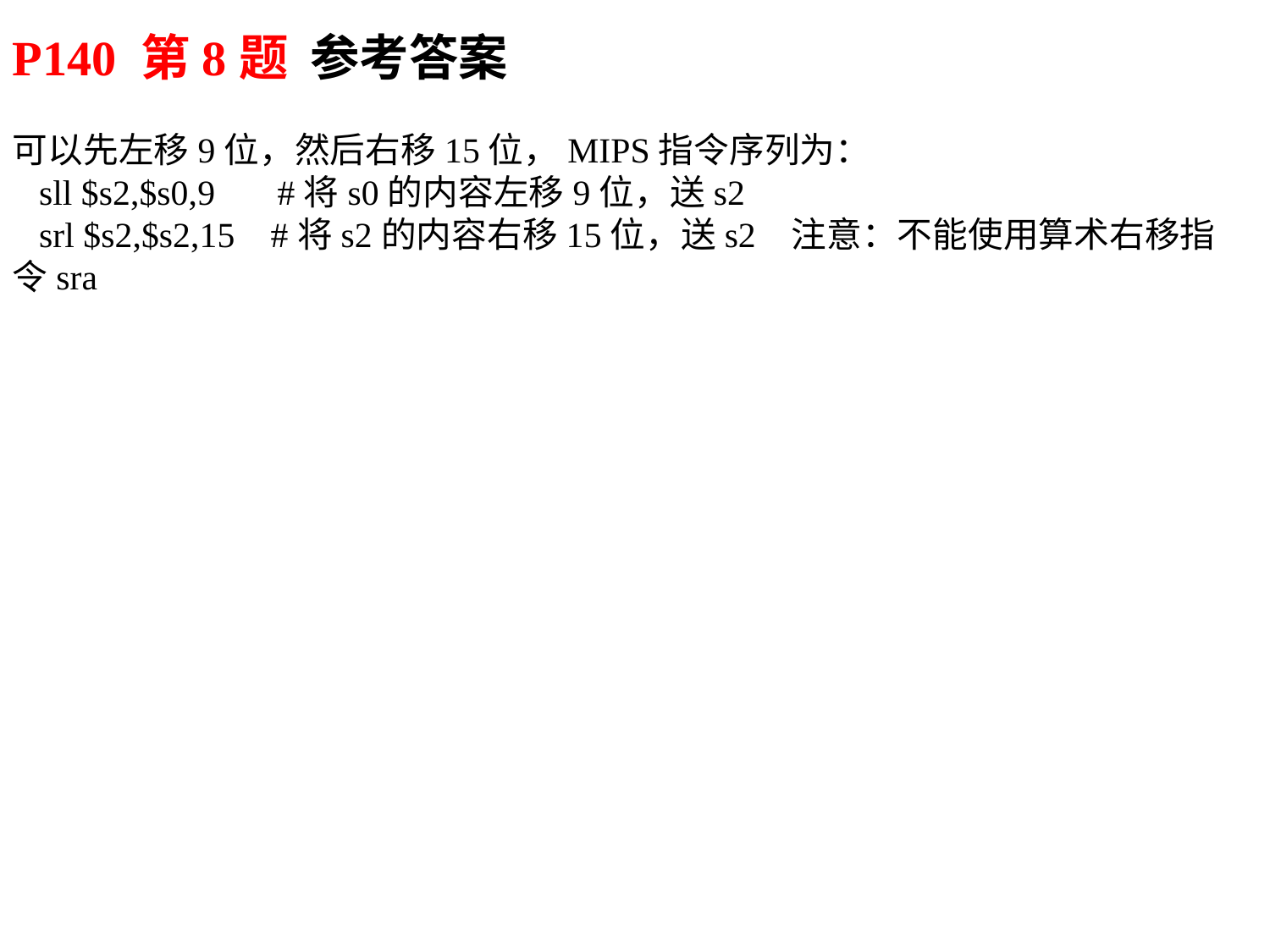

P140 第8题  参考答案

可以先左移9位，然后右移15位，MIPS指令序列为：
   sll $s2,$s0,9       #将s0的内容左移9位，送s2
   srl $s2,$s2,15    #将s2的内容右移15位，送s2   注意：不能使用算术右移指令sra